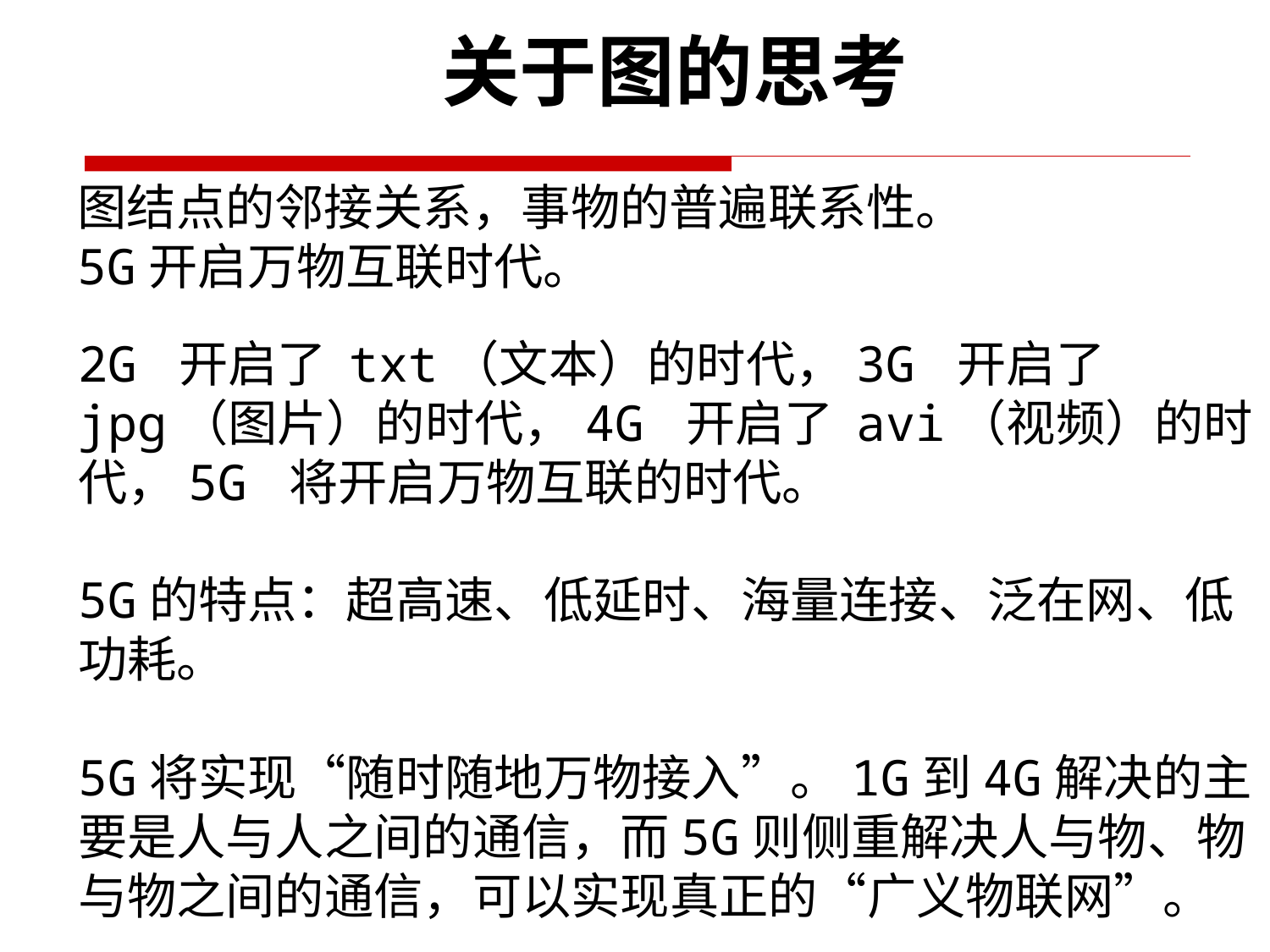

关于图的思考
# 图结点的邻接关系，事物的普遍联系性。 5G开启万物互联时代。
2G 开启了 txt（文本）的时代，3G 开启了 jpg（图片）的时代，4G 开启了 avi（视频）的时代，5G 将开启万物互联的时代。

5G的特点：超高速、低延时、海量连接、泛在网、低功耗。

5G将实现“随时随地万物接入”。1G到4G解决的主要是人与人之间的通信，而5G则侧重解决人与物、物与物之间的通信，可以实现真正的“广义物联网”。